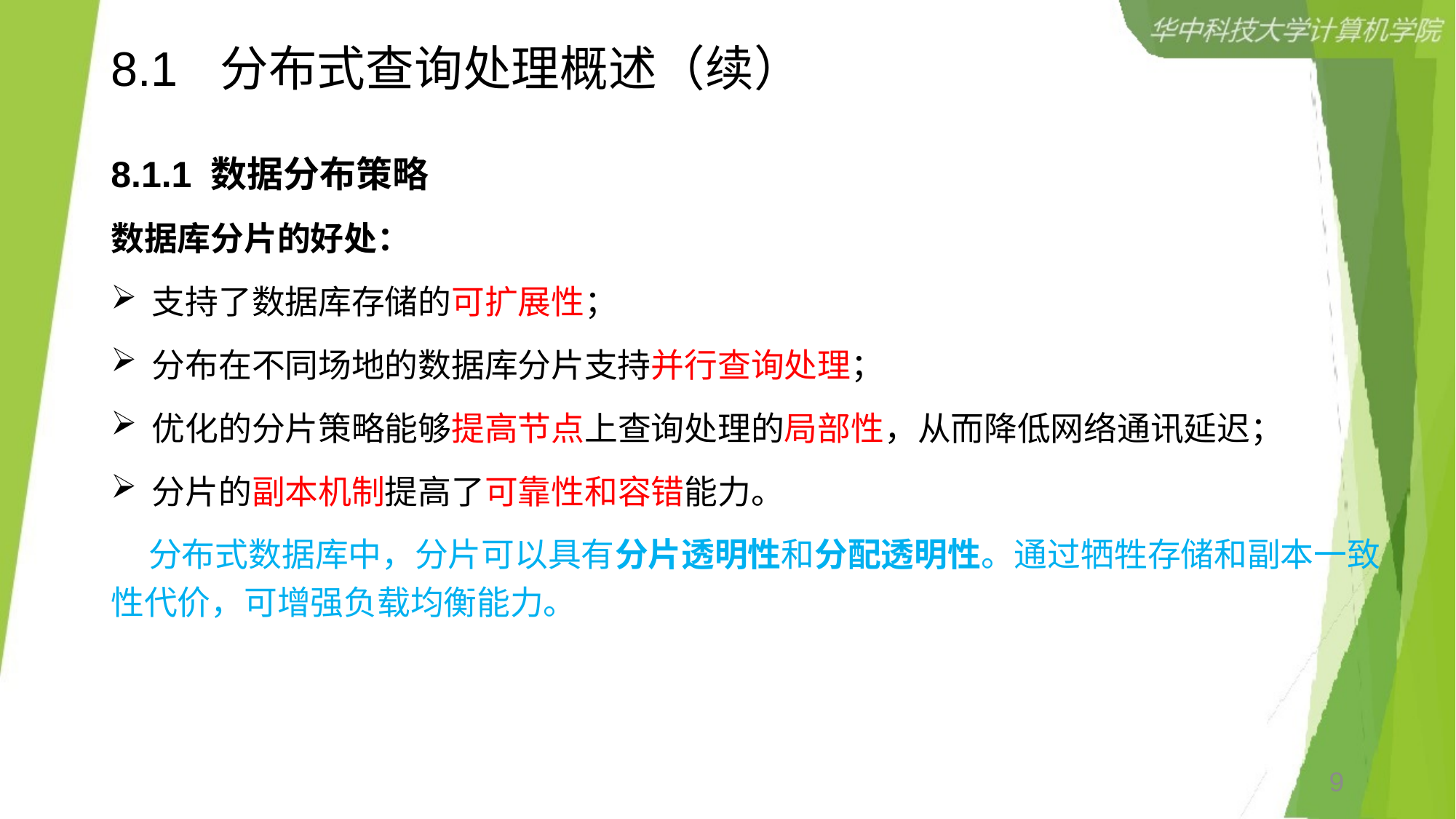

# 8.1	分布式查询处理概述（续）
8.1.1 数据分布策略
数据库分片的好处：
支持了数据库存储的可扩展性；
分布在不同场地的数据库分片支持并行查询处理；
优化的分片策略能够提高节点上查询处理的局部性，从而降低网络通讯延迟；
分片的副本机制提高了可靠性和容错能力。
    分布式数据库中，分片可以具有分片透明性和分配透明性。通过牺牲存储和副本一致性代价，可增强负载均衡能力。
9